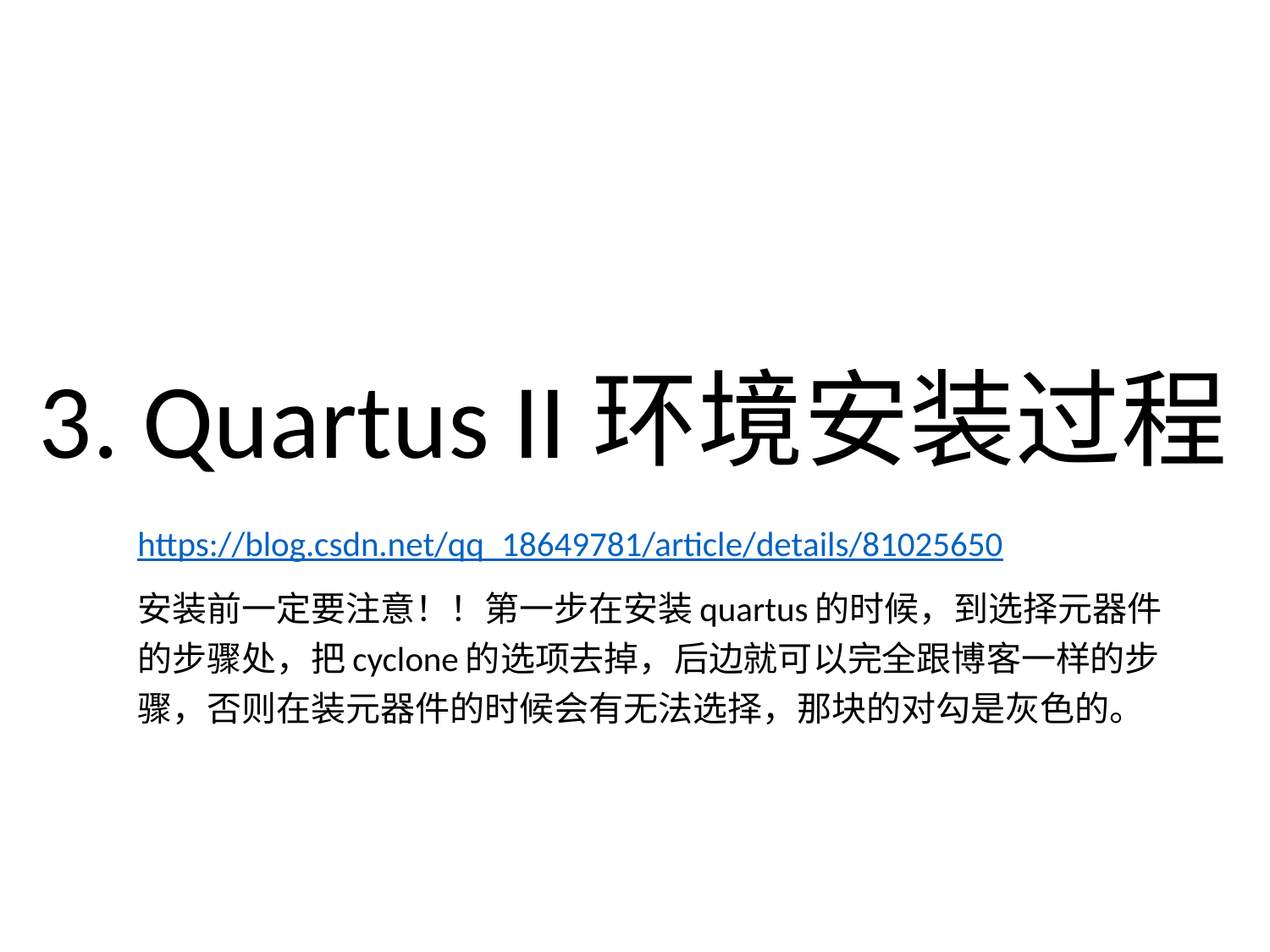

# 3. Quartus II环境安装过程
https://blog.csdn.net/qq_18649781/article/details/81025650
安装前一定要注意！！第一步在安装quartus的时候，到选择元器件的步骤处，把cyclone的选项去掉，后边就可以完全跟博客一样的步骤，否则在装元器件的时候会有无法选择，那块的对勾是灰色的。